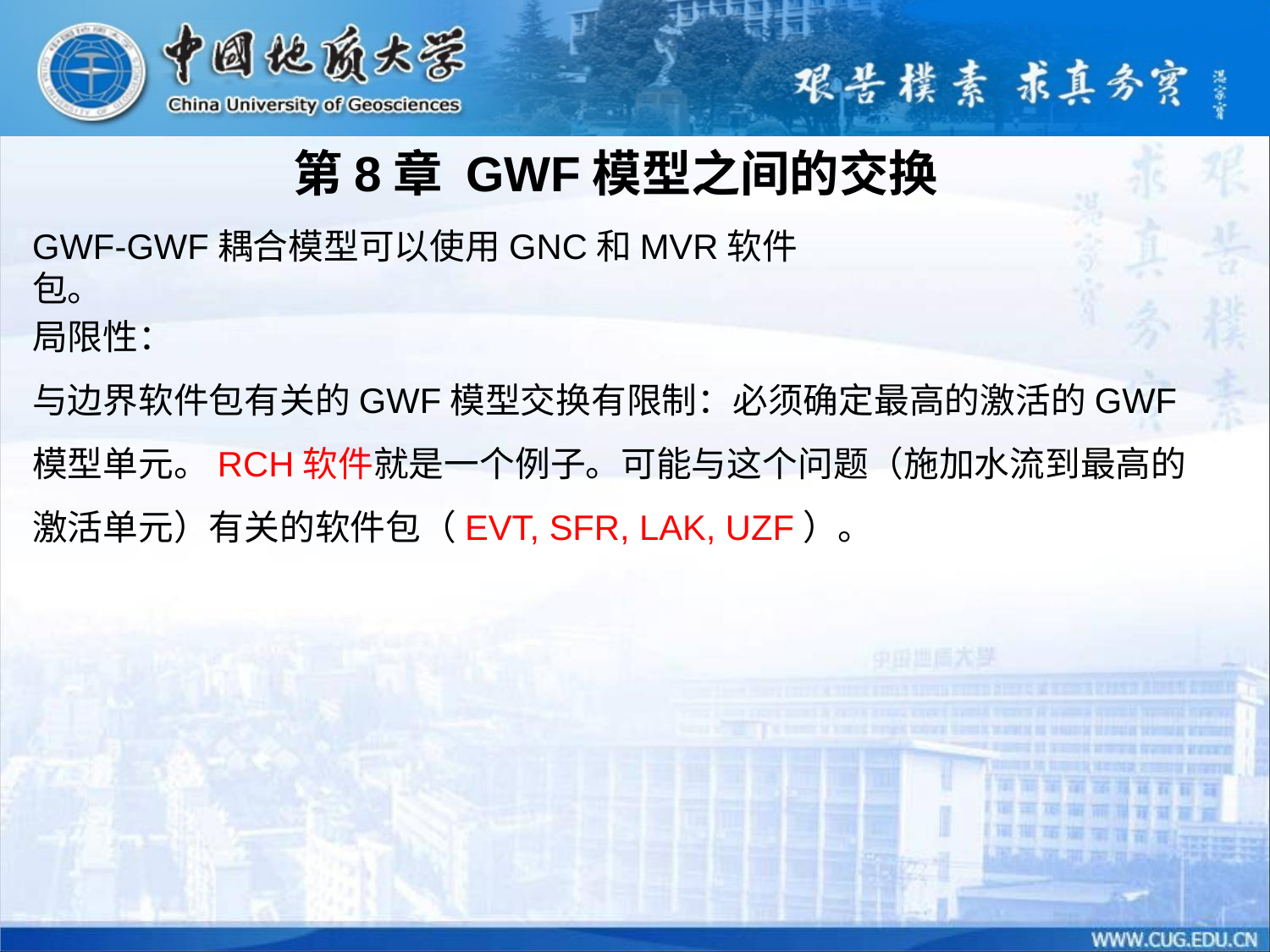

第8章 GWF模型之间的交换
GWF-GWF耦合模型可以使用GNC和MVR软件包。
局限性：
与边界软件包有关的GWF模型交换有限制：必须确定最高的激活的GWF模型单元。RCH软件就是一个例子。可能与这个问题（施加水流到最高的激活单元）有关的软件包（EVT, SFR, LAK, UZF）。